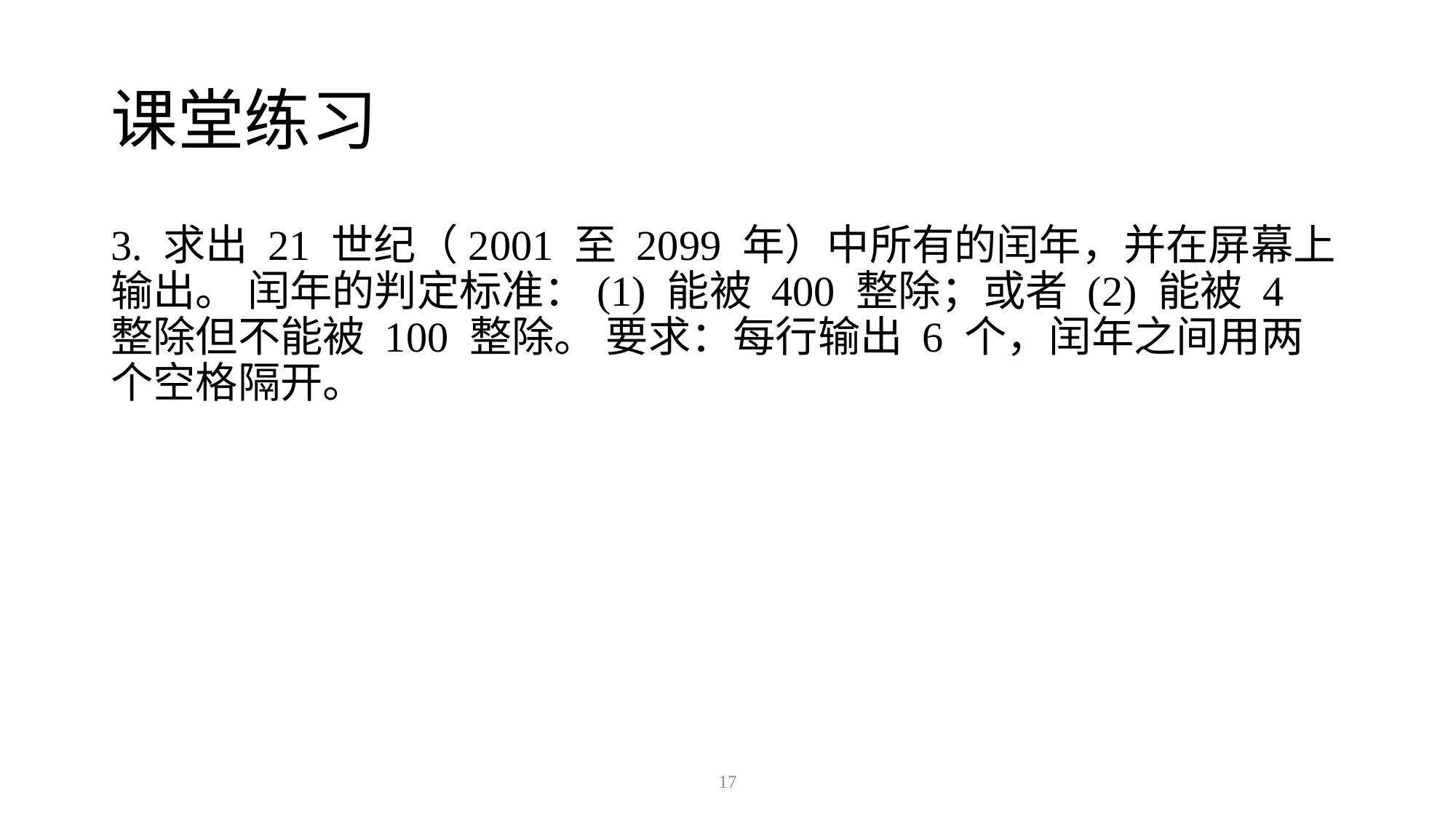

# 课堂练习
3. 求出 21 世纪（2001 至 2099 年）中所有的闰年，并在屏幕上输出。 闰年的判定标准：(1) 能被 400 整除；或者 (2) 能被 4 整除但不能被 100 整除。 要求：每行输出 6 个，闰年之间用两个空格隔开。
17